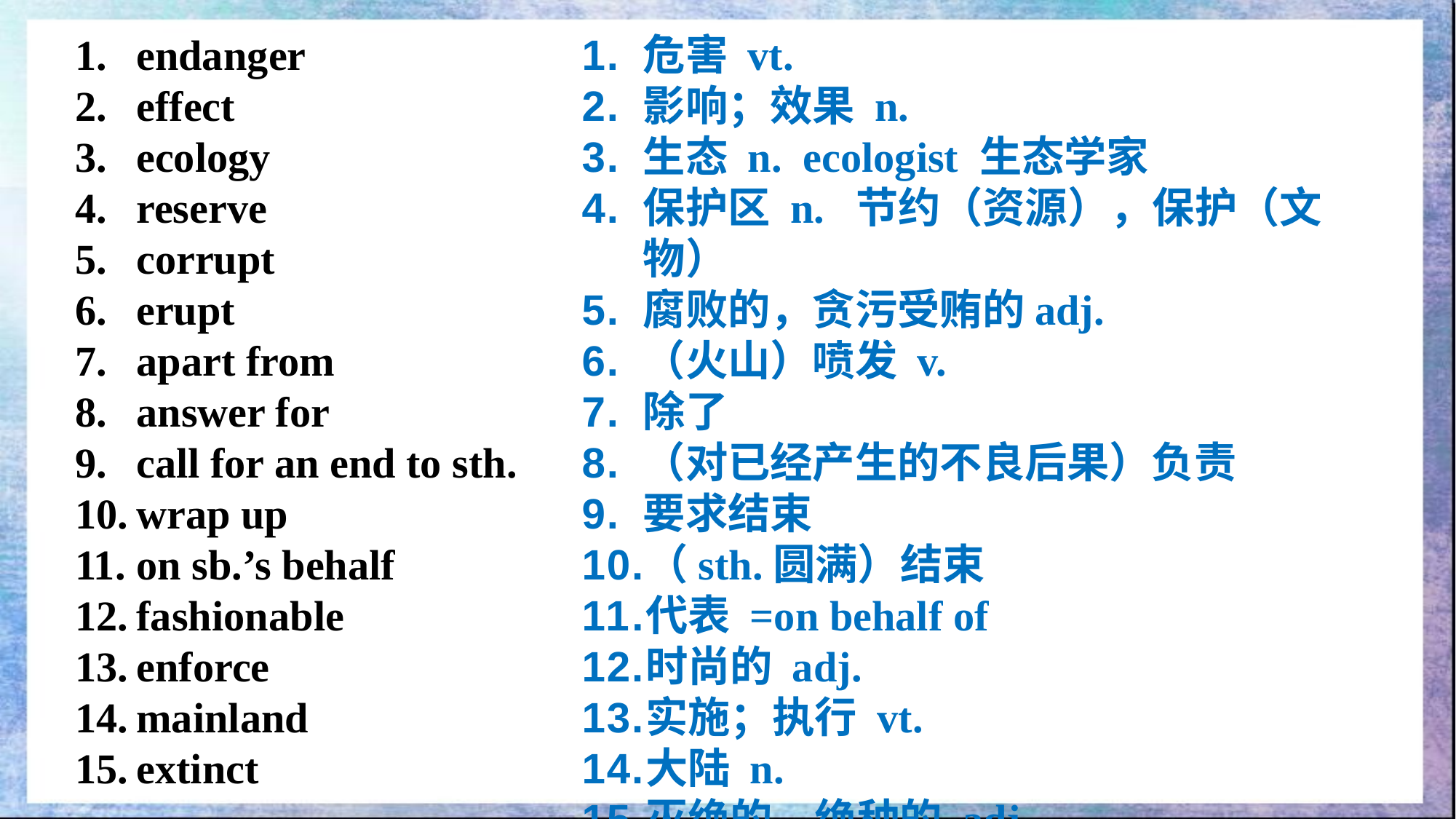

endanger
effect
ecology
reserve
corrupt
erupt
apart from
answer for
call for an end to sth.
wrap up
on sb.’s behalf
fashionable
enforce
mainland
extinct
危害 vt.
影响；效果 n.
生态 n.  ecologist 生态学家
保护区 n.  节约（资源），保护（文物）
腐败的，贪污受贿的adj.
（火山）喷发 v.
除了
（对已经产生的不良后果）负责
要求结束
（sth.圆满）结束
代表 =on behalf of
时尚的 adj.
实施；执行 vt.
大陆 n.
灭绝的，绝种的 adj.